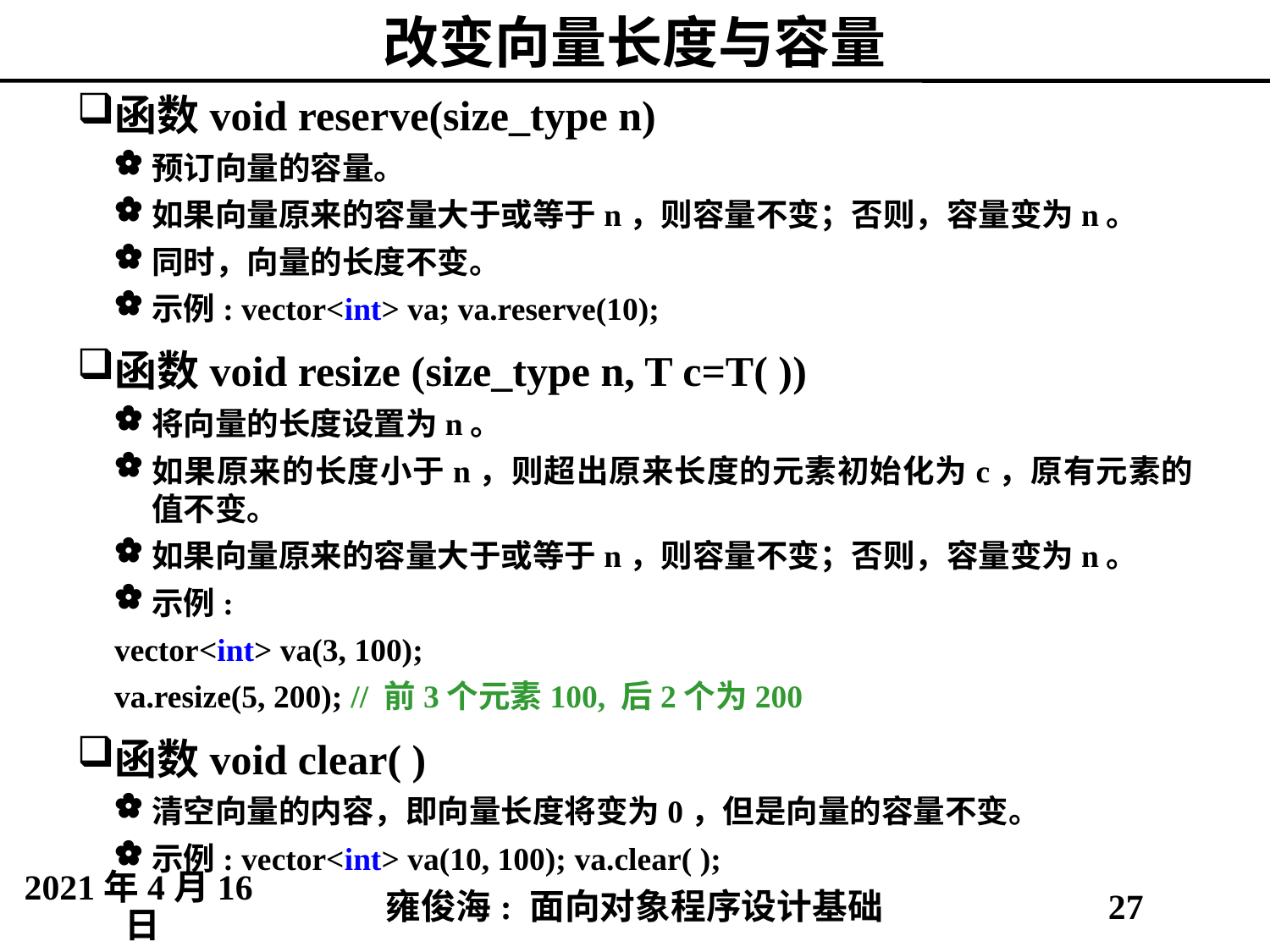

# 改变向量长度与容量

函数void reserve(size_type n)
预订向量的容量。
如果向量原来的容量大于或等于n，则容量不变；否则，容量变为n。
同时，向量的长度不变。
示例: vector<int> va; va.reserve(10);
函数void resize (size_type n, T c=T( ))
将向量的长度设置为n。
如果原来的长度小于n，则超出原来长度的元素初始化为c，原有元素的值不变。
如果向量原来的容量大于或等于n，则容量不变；否则，容量变为n。
示例:
vector<int> va(3, 100);
va.resize(5, 200); // 前3个元素100, 后2个为200
函数void clear( )
清空向量的内容，即向量长度将变为0，但是向量的容量不变。
示例: vector<int> va(10, 100); va.clear( );
2021年4月16日
雍俊海: 面向对象程序设计基础
27